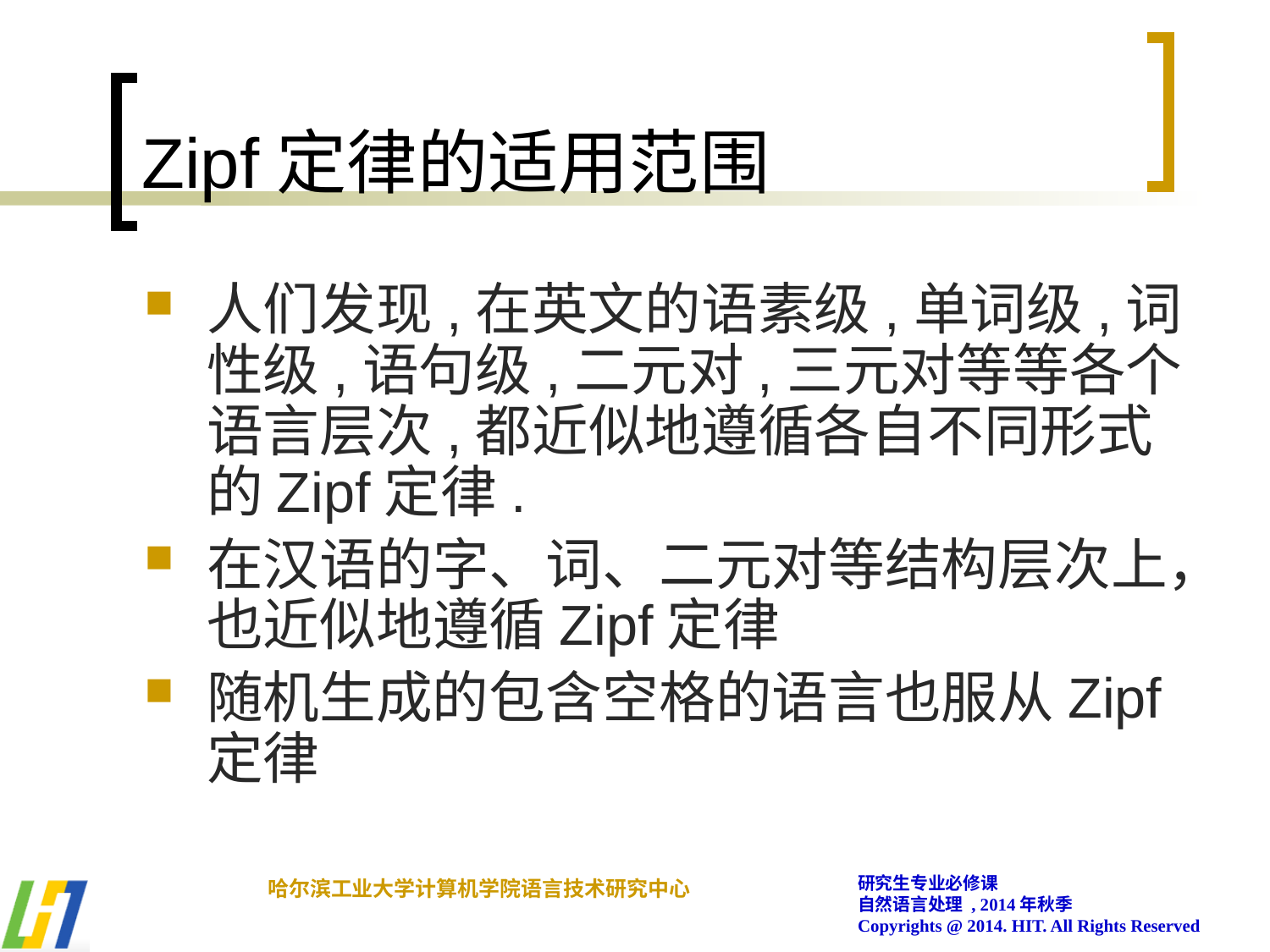

# Zipf定律的适用范围
人们发现,在英文的语素级,单词级,词性级,语句级,二元对,三元对等等各个语言层次,都近似地遵循各自不同形式的Zipf定律.
在汉语的字、词、二元对等结构层次上，也近似地遵循Zipf定律
随机生成的包含空格的语言也服从Zipf定律

研究生专业必修课
自然语言处理 , 2014年秋季
Copyrights @ 2014. HIT. All Rights Reserved
哈尔滨工业大学计算机学院语言技术研究中心